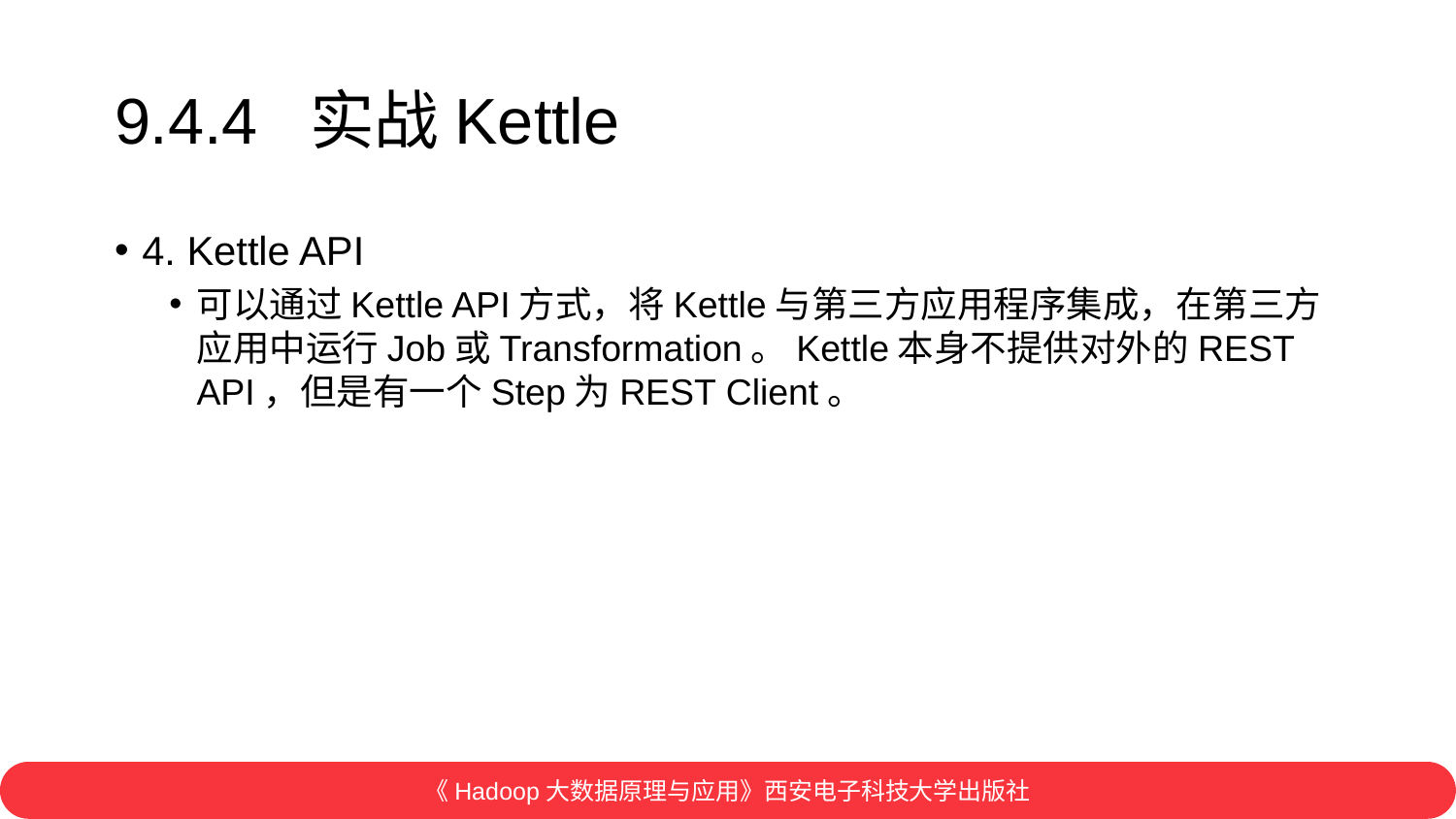

# 9.4.4  实战Kettle
4. Kettle API
可以通过Kettle API方式，将Kettle与第三方应用程序集成，在第三方应用中运行Job或Transformation。Kettle本身不提供对外的REST API，但是有一个Step为REST Client。